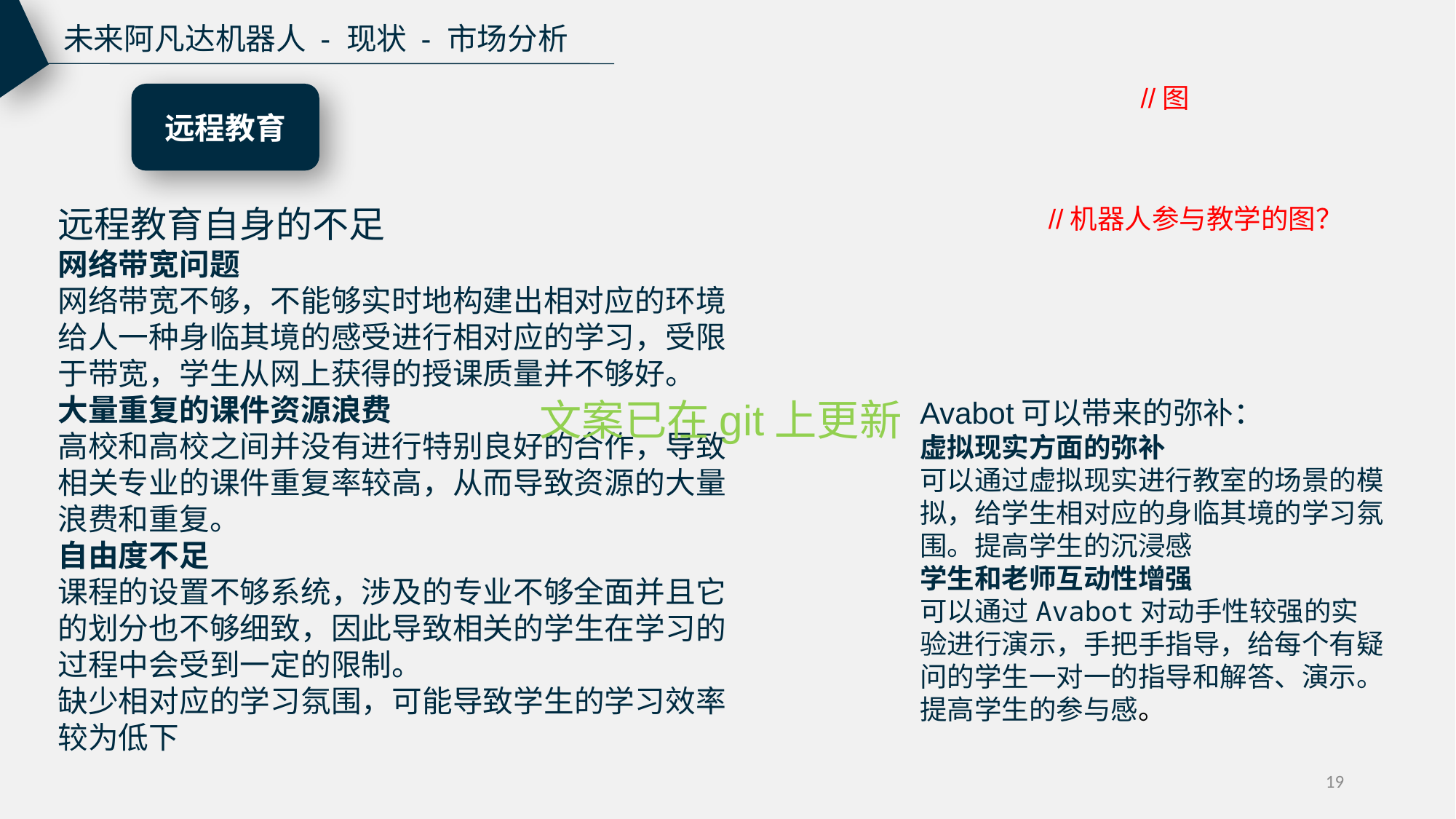

未来阿凡达机器人 - 现状 - 市场分析

//图
远程教育
远程教育自身的不足
网络带宽问题
网络带宽不够，不能够实时地构建出相对应的环境给人一种身临其境的感受进行相对应的学习，受限于带宽，学生从网上获得的授课质量并不够好。
大量重复的课件资源浪费
高校和高校之间并没有进行特别良好的合作，导致相关专业的课件重复率较高，从而导致资源的大量浪费和重复。
自由度不足
课程的设置不够系统，涉及的专业不够全面并且它的划分也不够细致，因此导致相关的学生在学习的过程中会受到一定的限制。
缺少相对应的学习氛围，可能导致学生的学习效率较为低下

//机器人参与教学的图？
文案已在git上更新
Avabot可以带来的弥补：
虚拟现实方面的弥补
可以通过虚拟现实进行教室的场景的模拟，给学生相对应的身临其境的学习氛围。提高学生的沉浸感
学生和老师互动性增强
可以通过Avabot对动手性较强的实验进行演示，手把手指导，给每个有疑问的学生一对一的指导和解答、演示。提高学生的参与感。

19